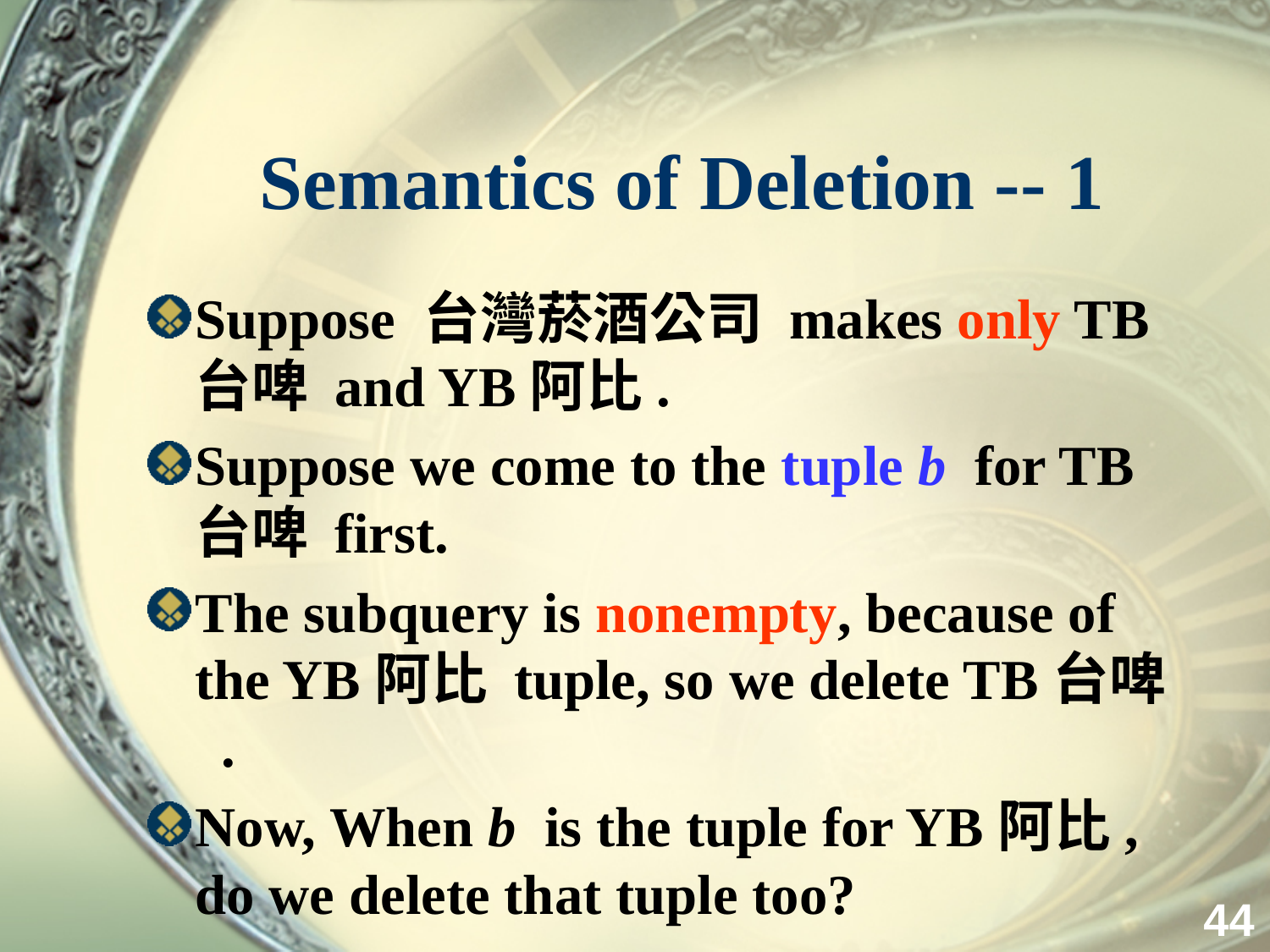

# Semantics of Deletion -- 1
Suppose 台灣菸酒公司 makes only TB台啤 and YB阿比.
Suppose we come to the tuple b  for TB台啤 first.
The subquery is nonempty, because of the YB阿比 tuple, so we delete TB台啤 .
Now, When b  is the tuple for YB阿比, do we delete that tuple too?
44